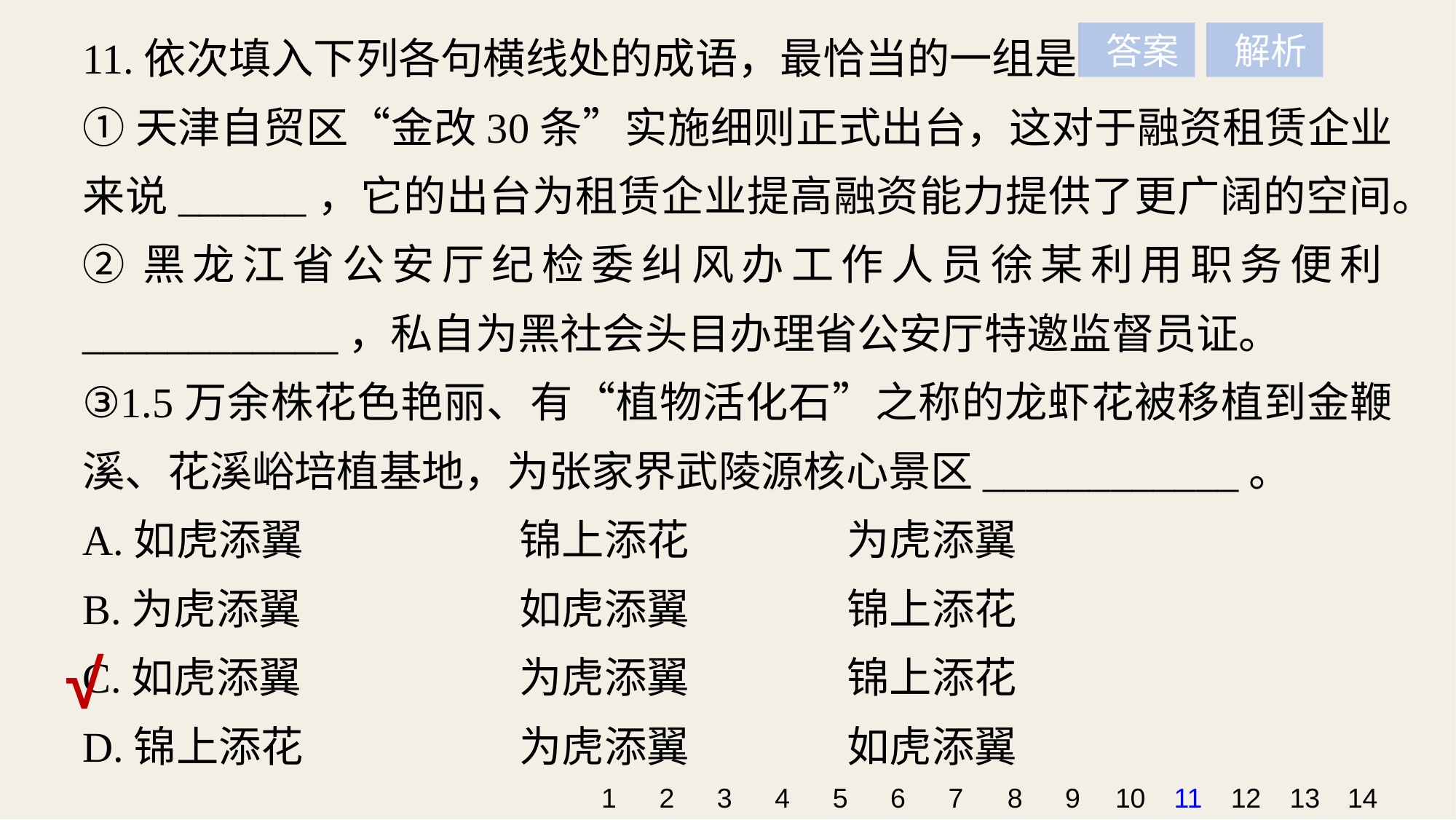

11.依次填入下列各句横线处的成语，最恰当的一组是
①天津自贸区“金改30条”实施细则正式出台，这对于融资租赁企业来说______，它的出台为租赁企业提高融资能力提供了更广阔的空间。
②黑龙江省公安厅纪检委纠风办工作人员徐某利用职务便利____________，私自为黑社会头目办理省公安厅特邀监督员证。
③1.5万余株花色艳丽、有“植物活化石”之称的龙虾花被移植到金鞭溪、花溪峪培植基地，为张家界武陵源核心景区____________。
A.如虎添翼　　　	锦上添花　　　	为虎添翼
B.为虎添翼  		如虎添翼  		锦上添花
C.如虎添翼  		为虎添翼  		锦上添花
D.锦上添花  		为虎添翼  		如虎添翼
 答案
 解析
√
1
2
3
4
5
6
7
8
9
10
11
12
13
14